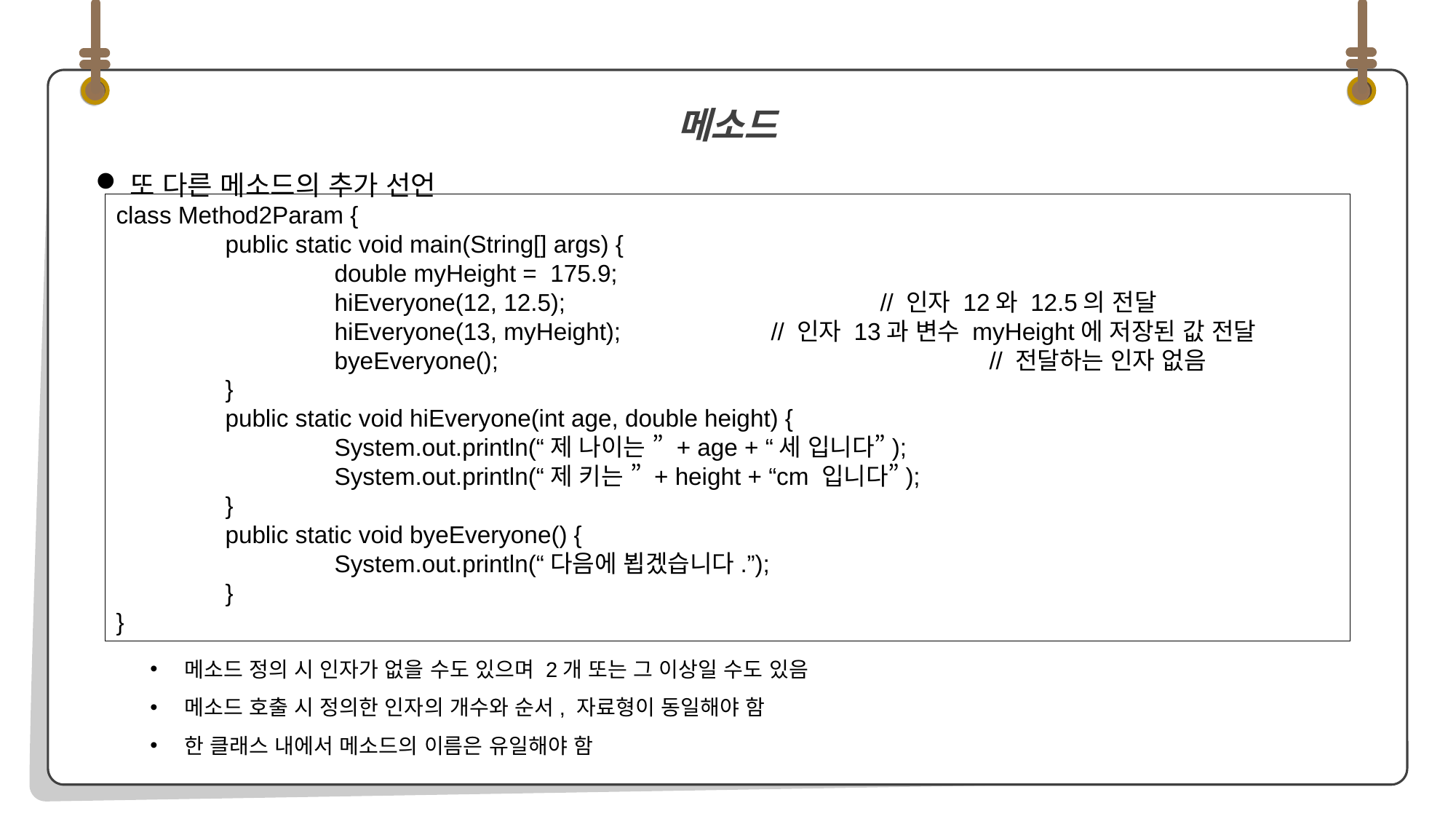

또 다른 메소드의 추가 선언

메소드 정의 시 인자가 없을 수도 있으며 2개 또는 그 이상일 수도 있음
메소드 호출 시 정의한 인자의 개수와 순서, 자료형이 동일해야 함
한 클래스 내에서 메소드의 이름은 유일해야 함
메소드

class Method2Param {
	public static void main(String[] args) {
		double myHeight =  175.9;
		hiEveryone(12, 12.5);			// 인자 12와 12.5의 전달
		hiEveryone(13, myHeight);		// 인자 13과 변수 myHeight에 저장된 값 전달
		byeEveryone();					// 전달하는 인자 없음
	}
	public static void hiEveryone(int age, double height) {
		System.out.println(“제 나이는 ” + age + “세 입니다”);
		System.out.println(“제 키는 ” + height + “cm 입니다”);
	}
	public static void byeEveryone() {
		System.out.println(“다음에 뵙겠습니다.”);
	}
}